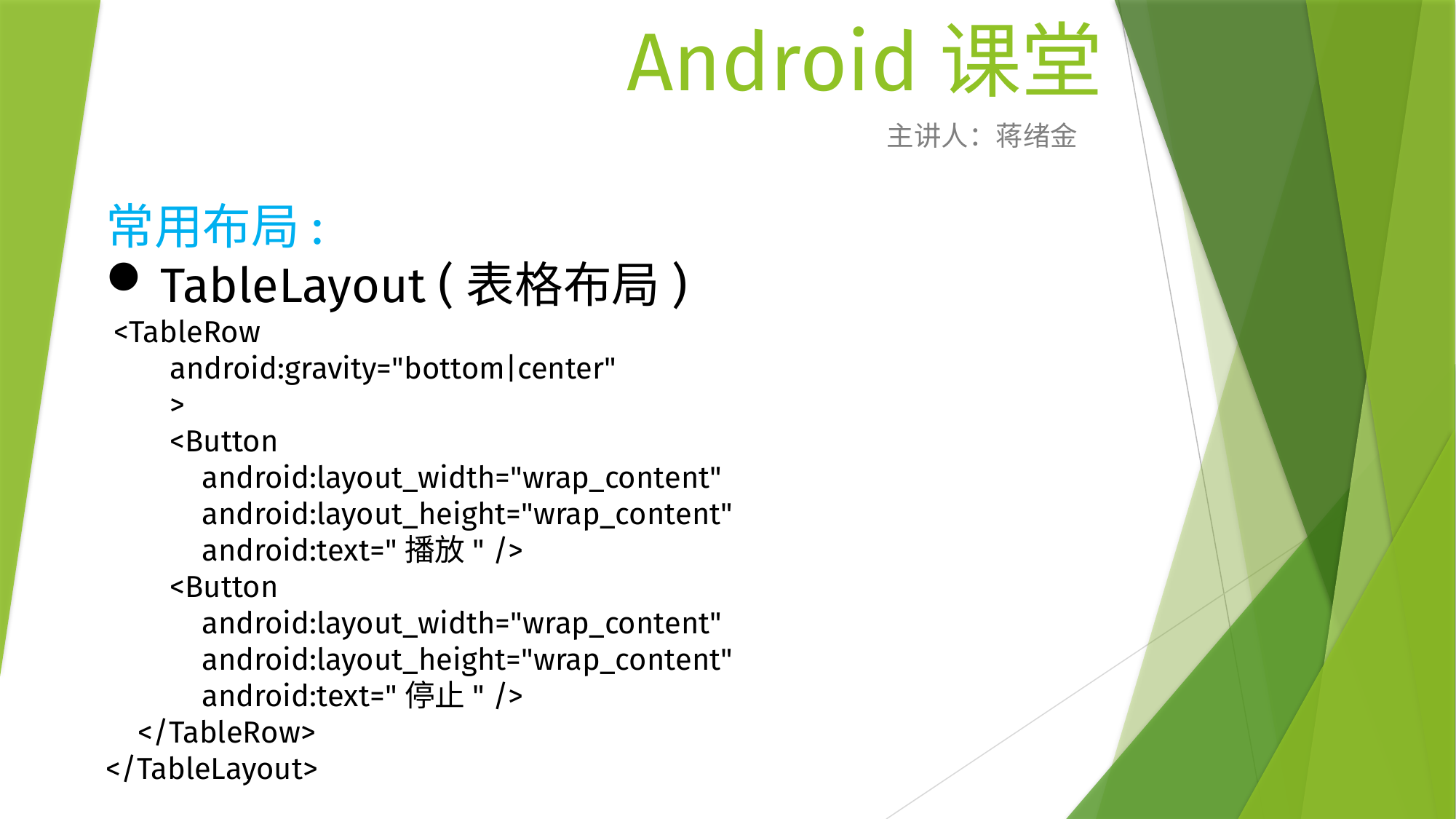

# Android课堂
主讲人：蒋绪金
常用布局:
TableLayout (表格布局)
 <TableRow
        android:gravity="bottom|center"
        >
        <Button
            android:layout_width="wrap_content"
            android:layout_height="wrap_content"
            android:text="播放" />
        <Button
            android:layout_width="wrap_content"
            android:layout_height="wrap_content"
            android:text="停止" />
    </TableRow>
</TableLayout>